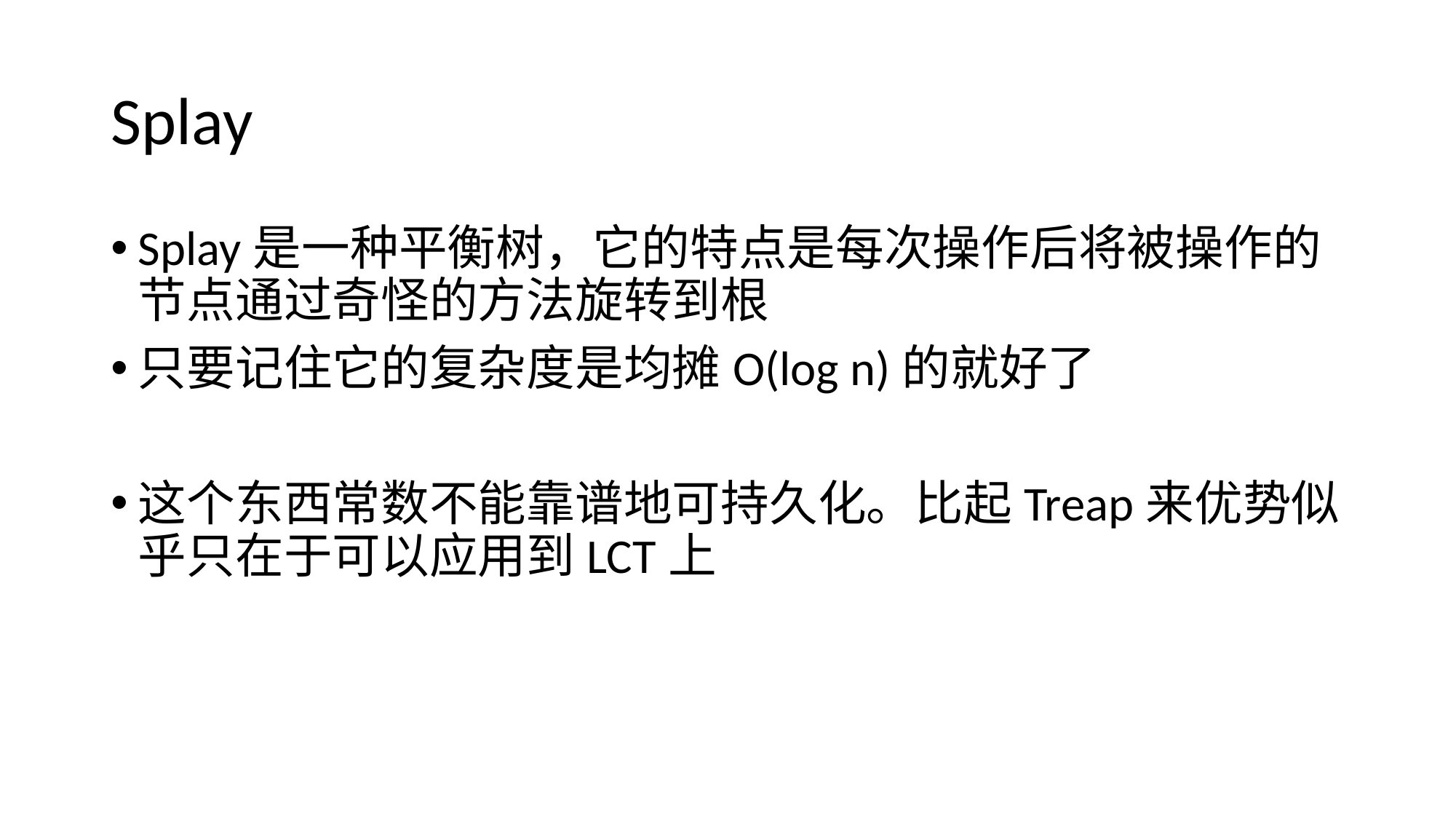

# Splay
Splay是一种平衡树，它的特点是每次操作后将被操作的节点通过奇怪的方法旋转到根
只要记住它的复杂度是均摊O(log n)的就好了

这个东西常数不能靠谱地可持久化。比起Treap来优势似乎只在于可以应用到LCT上